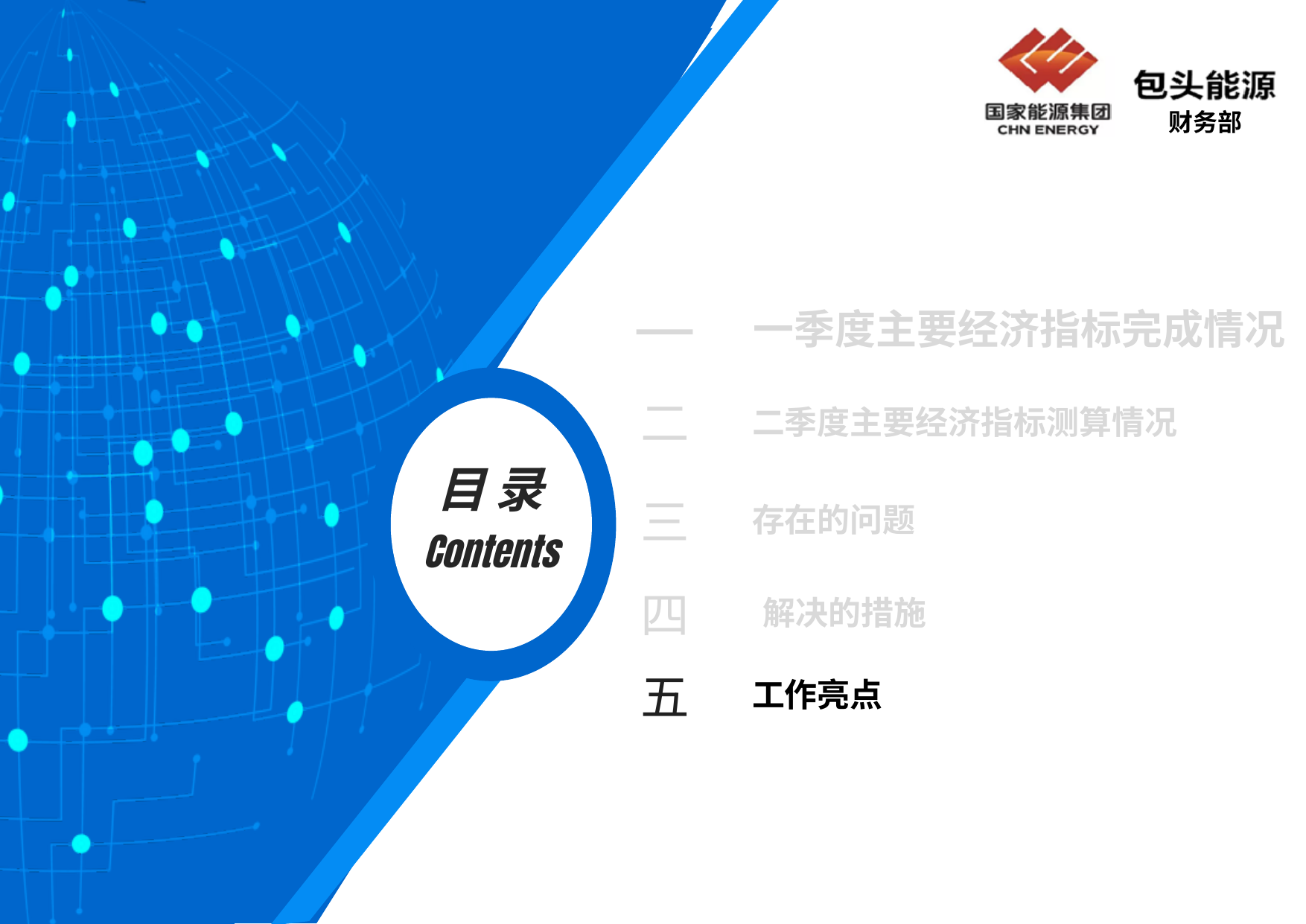

# 一
一季度主要经济指标完成情况
二
二季度主要经济指标测算情况
三
存在的问题
四
解决的措施
五
工作亮点

35